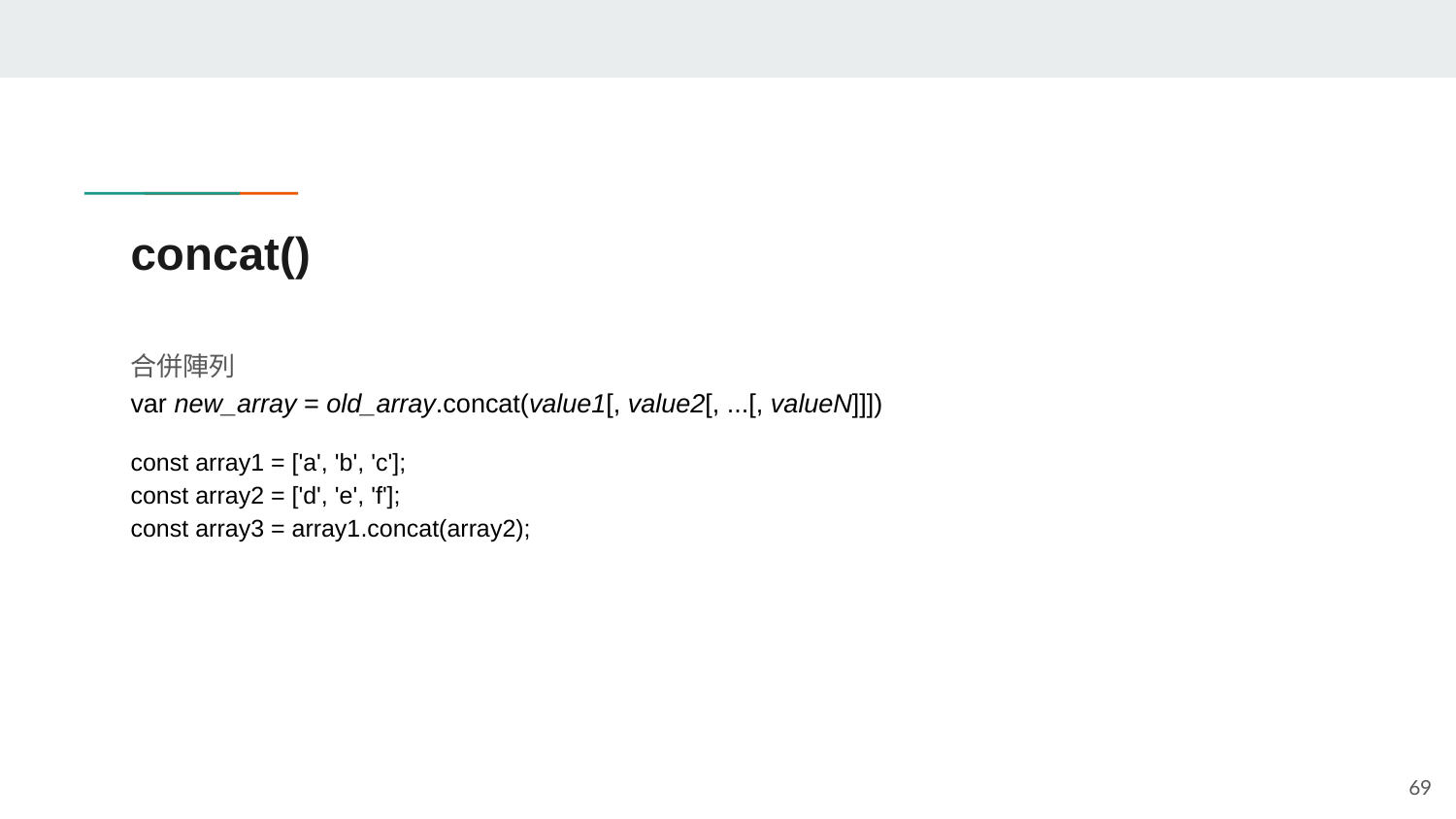

# concat()
合併陣列
var new_array = old_array.concat(value1[, value2[, ...[, valueN]]])
const array1 = ['a', 'b', 'c'];
const array2 = ['d', 'e', 'f'];
const array3 = array1.concat(array2);

69